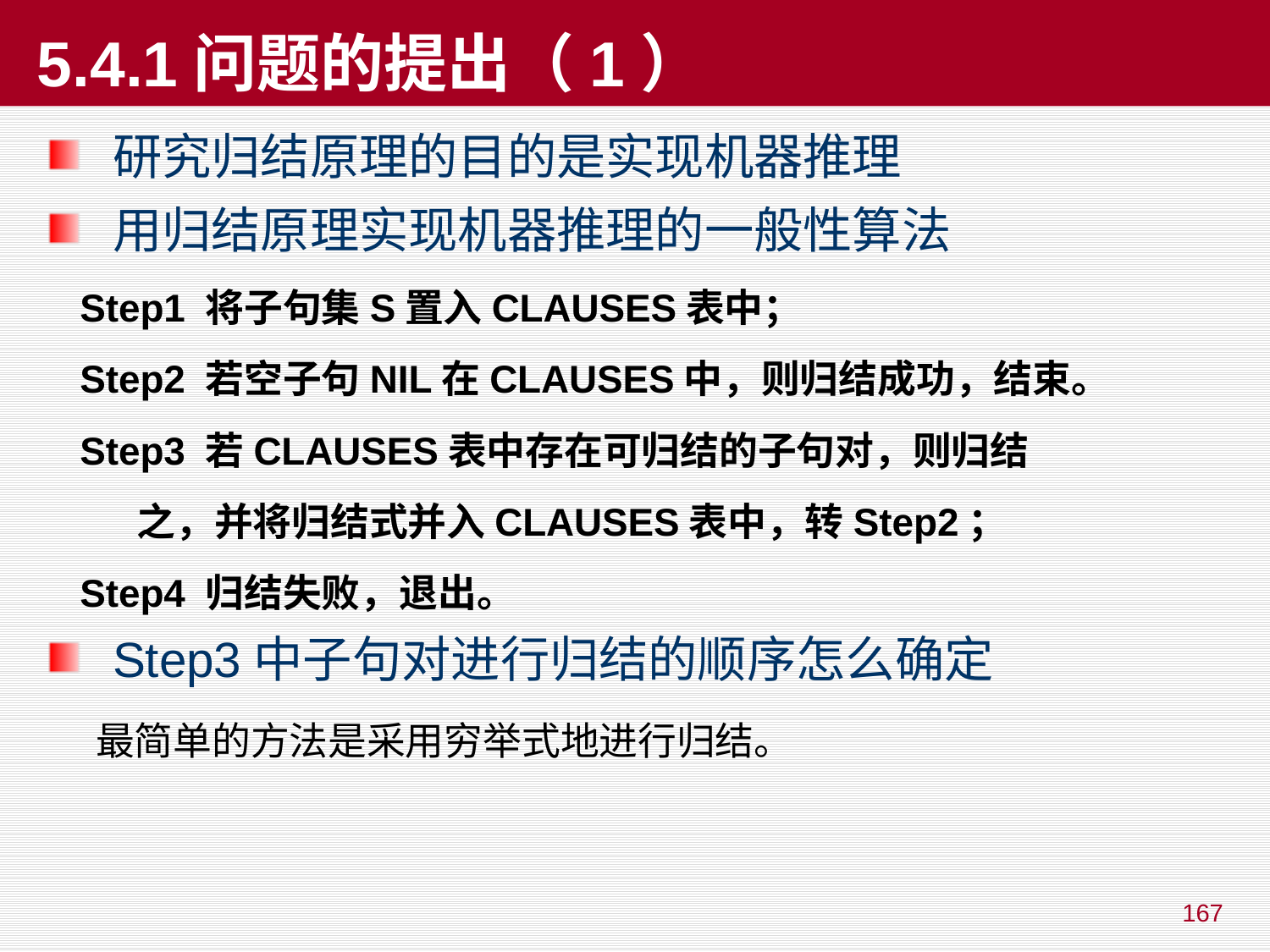

# 5.4.1问题的提出（1）
研究归结原理的目的是实现机器推理
用归结原理实现机器推理的一般性算法
   Step1 将子句集S置入CLAUSES表中；
   Step2 若空子句NIL在CLAUSES中，则归结成功，结束。
   Step3 若CLAUSES表中存在可归结的子句对，则归结
         之，并将归结式并入CLAUSES表中，转Step2；
   Step4 归结失败，退出。
Step3中子句对进行归结的顺序怎么确定
   最简单的方法是采用穷举式地进行归结。
167